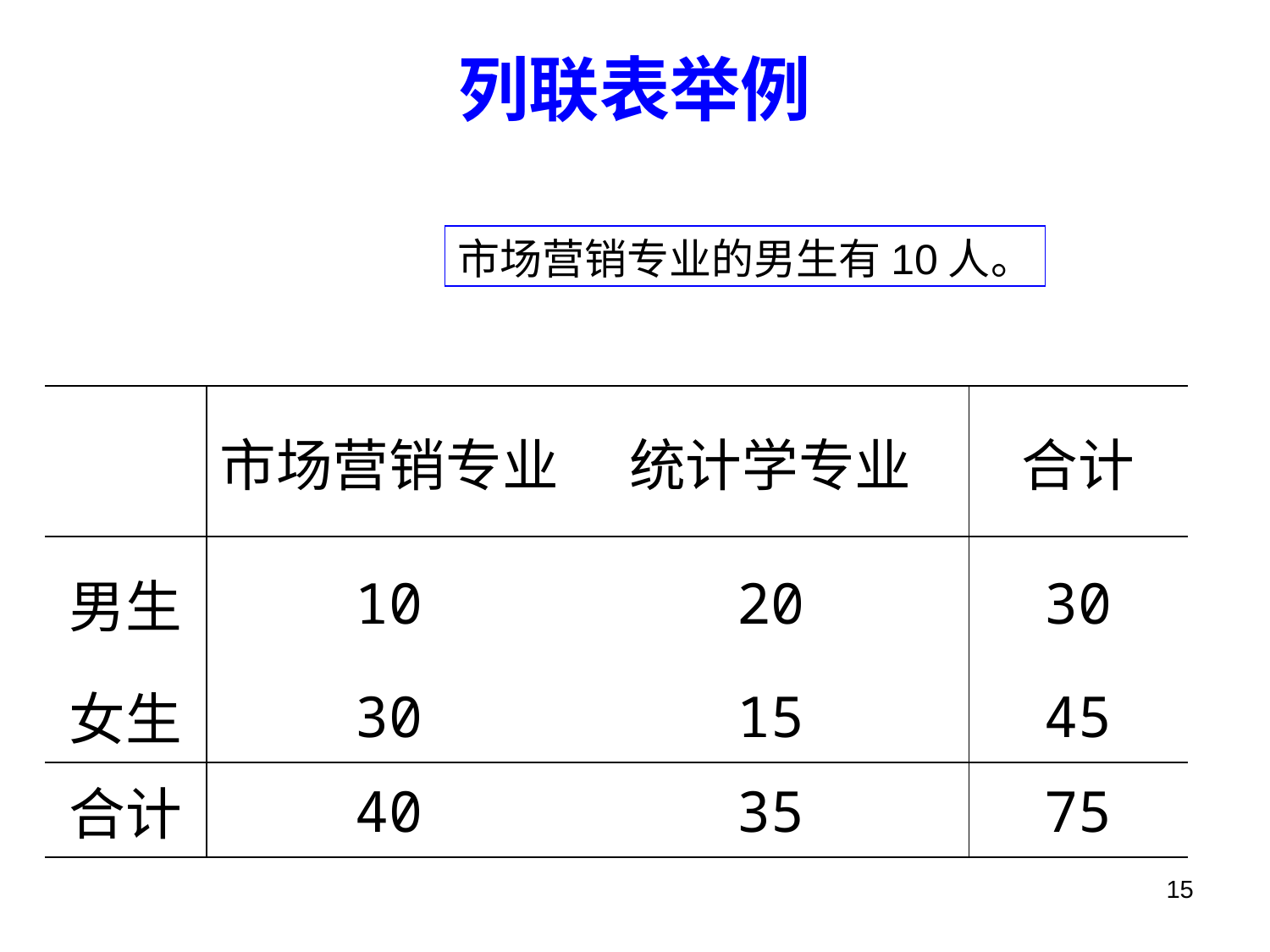

# 列联表举例
市场营销专业的男生有10人。

|  | 市场营销专业 | 统计学专业 | 合计 |
| --- | --- | --- | --- |
| 男生 | 10 | 20 | 30 |
| 女生 | 30 | 15 | 45 |
| 合计 | 40 | 35 | 75 |
15